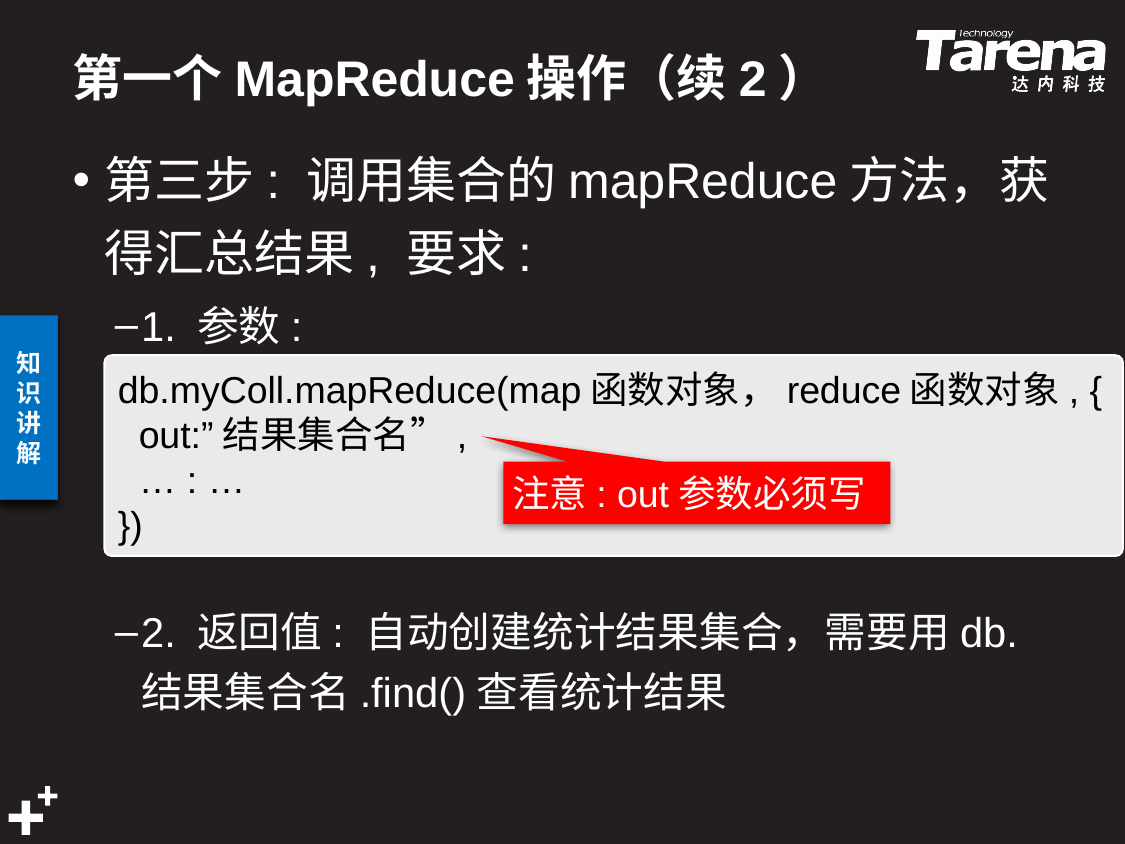

# 第一个MapReduce操作（续2）
第三步: 调用集合的mapReduce方法，获得汇总结果, 要求:
1. 参数:

2. 返回值: 自动创建统计结果集合，需要用db.结果集合名.find()查看统计结果

db.myColl.mapReduce(map函数对象，reduce函数对象, {
  out:”结果集合名”,
  … : …
})
注意: out参数必须写